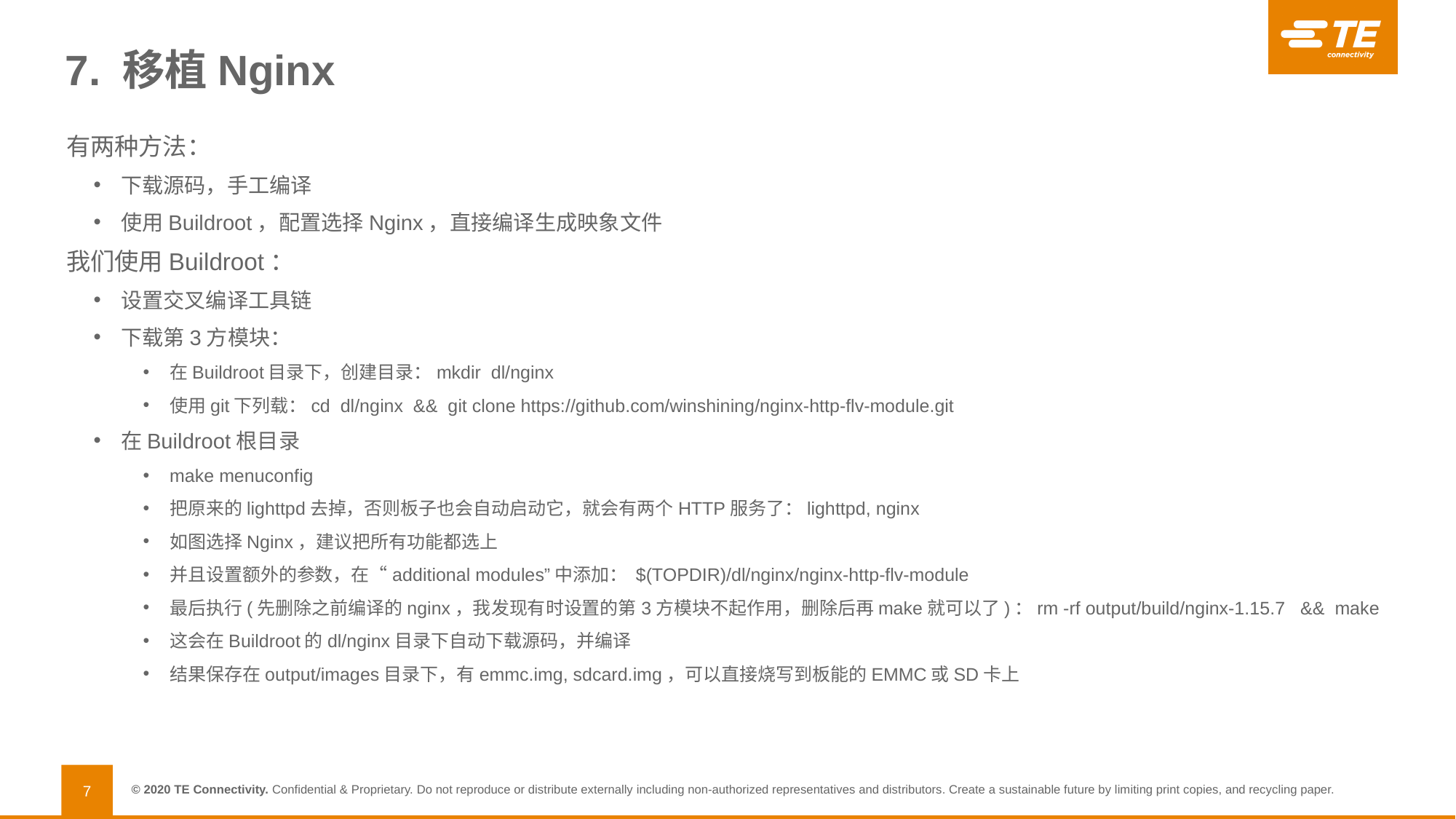

# 7. 移植Nginx
有两种方法：
下载源码，手工编译
使用Buildroot，配置选择Nginx，直接编译生成映象文件
我们使用Buildroot：
设置交叉编译工具链
下载第3方模块：
在Buildroot目录下，创建目录：mkdir  dl/nginx
使用git下列载：cd  dl/nginx  &&  git clone https://github.com/winshining/nginx-http-flv-module.git
在Buildroot根目录
make menuconfig
把原来的lighttpd去掉，否则板子也会自动启动它，就会有两个HTTP服务了：lighttpd, nginx
如图选择Nginx，建议把所有功能都选上
并且设置额外的参数，在“additional modules”中添加： $(TOPDIR)/dl/nginx/nginx-http-flv-module
最后执行(先删除之前编译的nginx，我发现有时设置的第3方模块不起作用，删除后再make就可以了)：rm -rf output/build/nginx-1.15.7   &&  make
这会在Buildroot的dl/nginx目录下自动下载源码，并编译
结果保存在output/images目录下，有emmc.img, sdcard.img，可以直接烧写到板能的EMMC或SD卡上

7